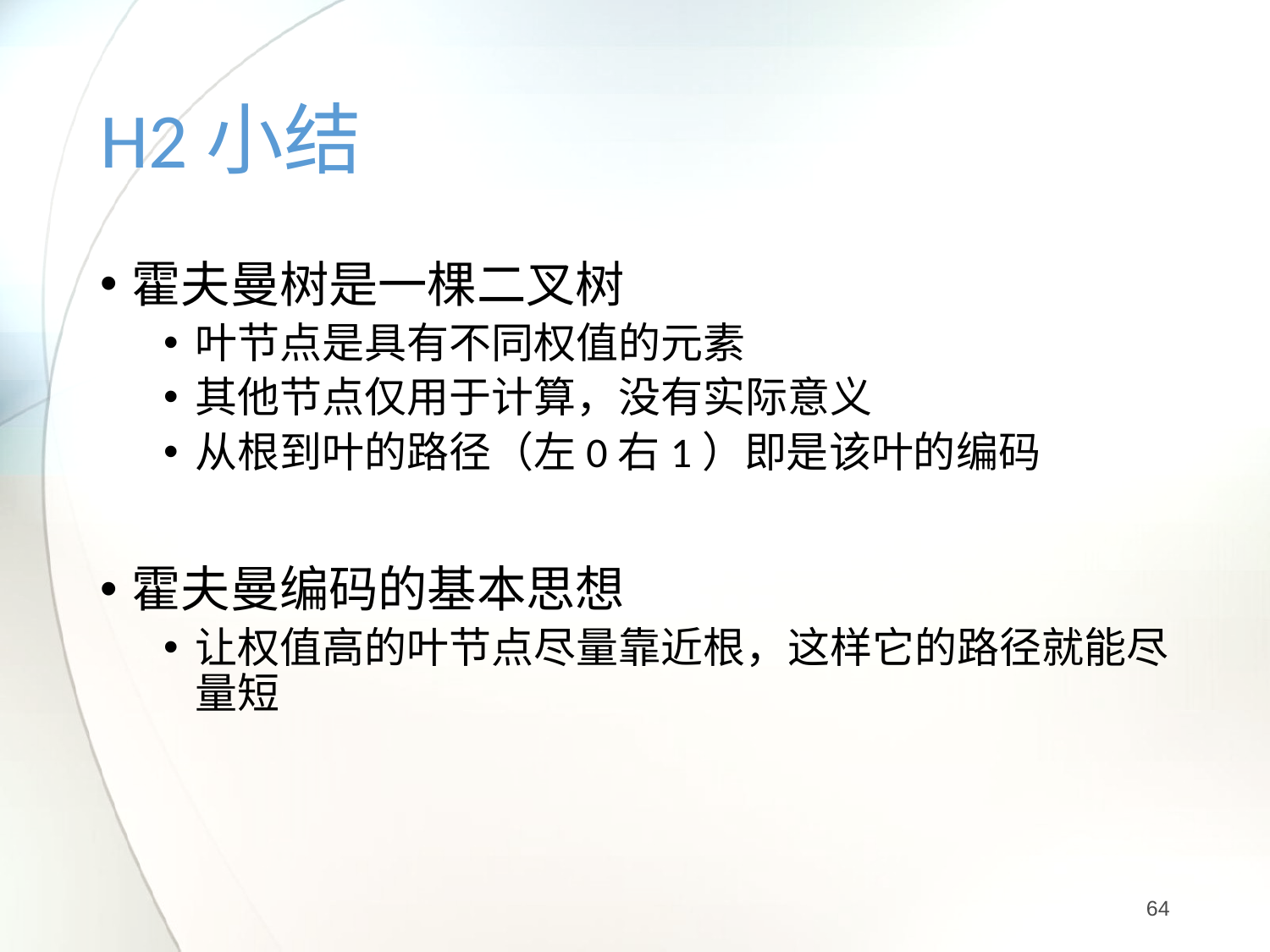

# H2小结
霍夫曼树是一棵二叉树
叶节点是具有不同权值的元素
其他节点仅用于计算，没有实际意义
从根到叶的路径（左0右1）即是该叶的编码

霍夫曼编码的基本思想
让权值高的叶节点尽量靠近根，这样它的路径就能尽量短
64